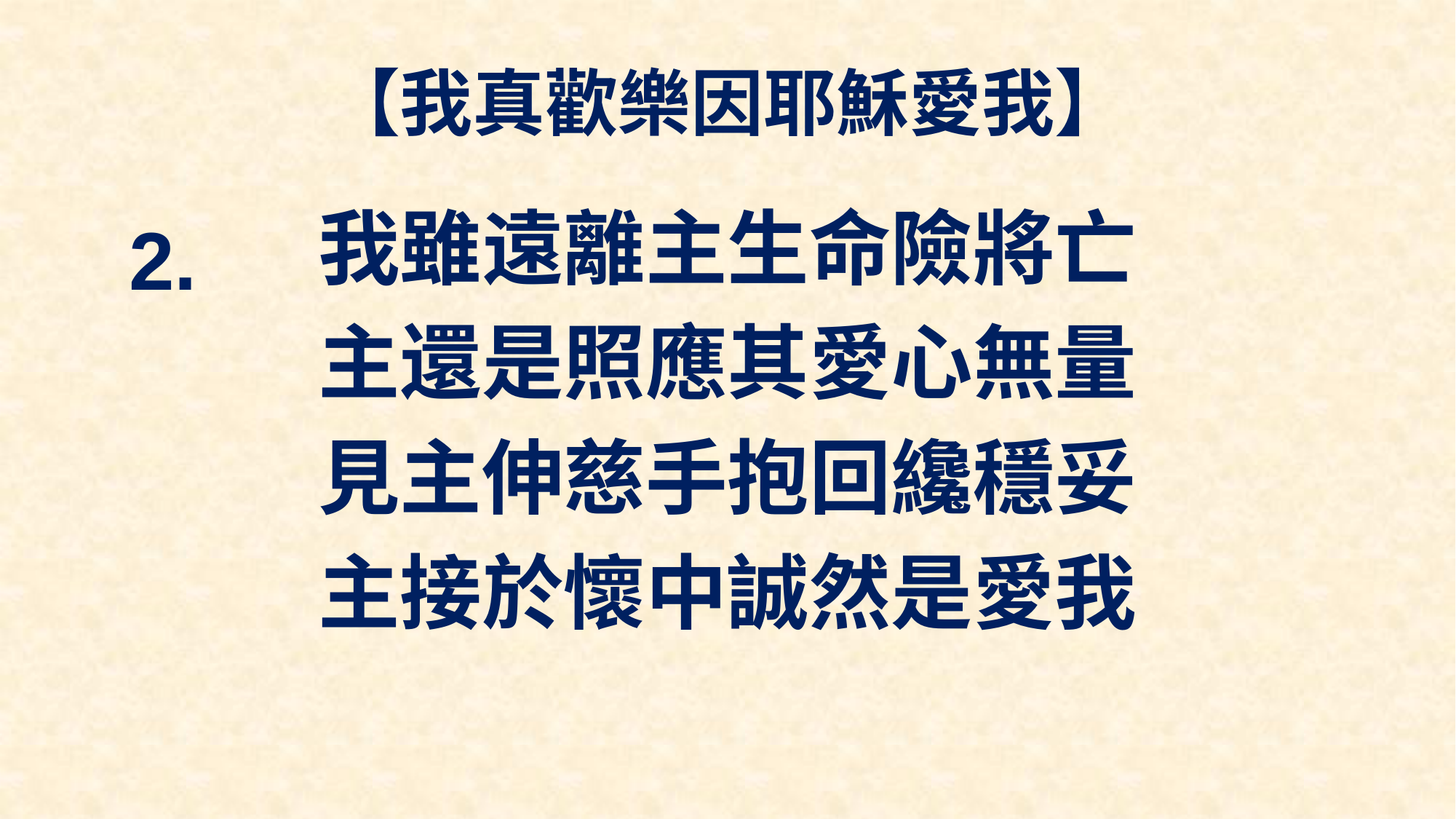

# 【我真歡樂因耶穌愛我】
我雖遠離主生命險將亡
主還是照應其愛心無量
見主伸慈手抱回纔穩妥
主接於懷中誠然是愛我
2.